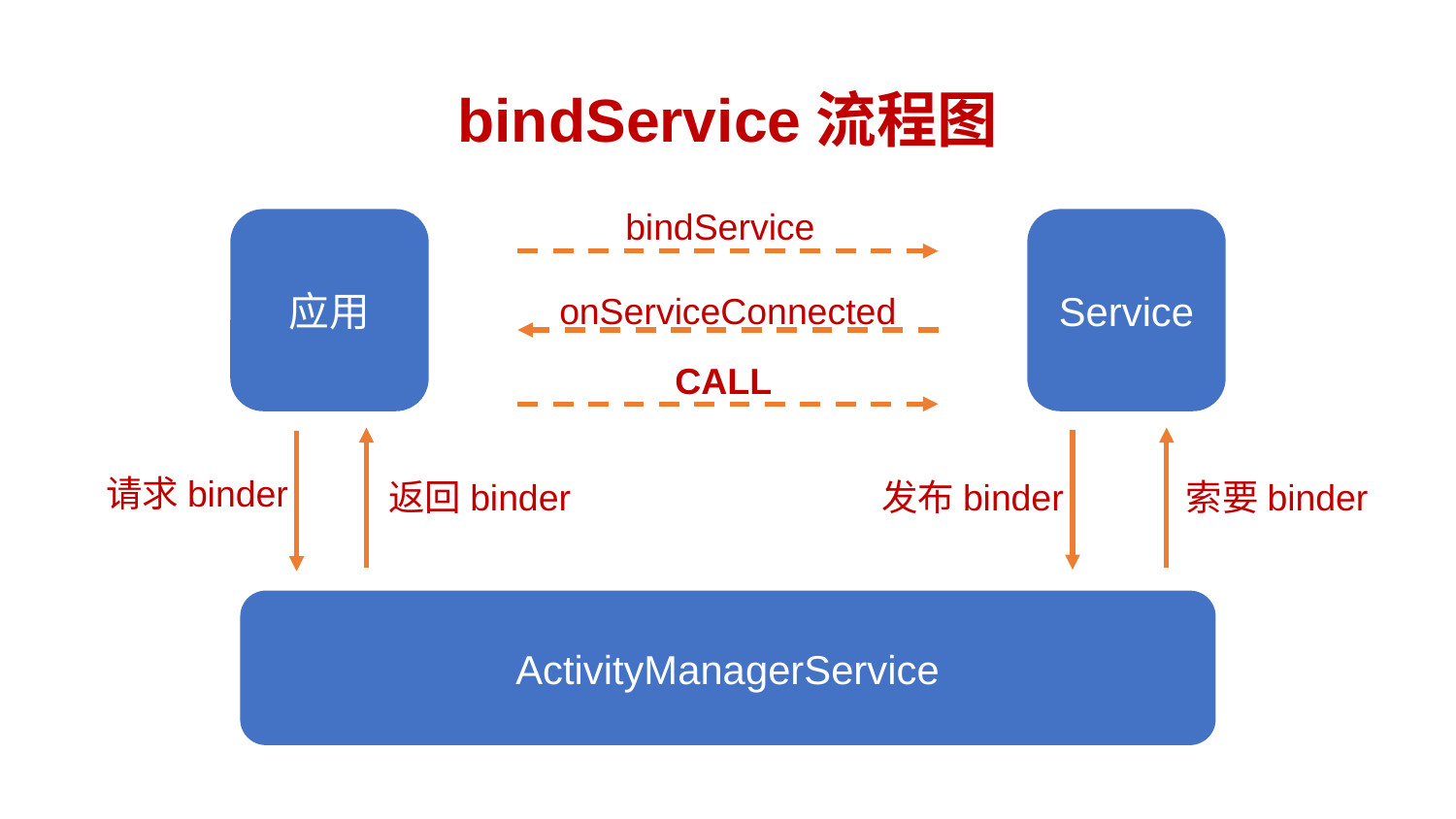

# bindService流程图
bindService
应用
Service
onServiceConnected
CALL
请求binder
返回binder
发布binder
索要binder
ActivityManagerService